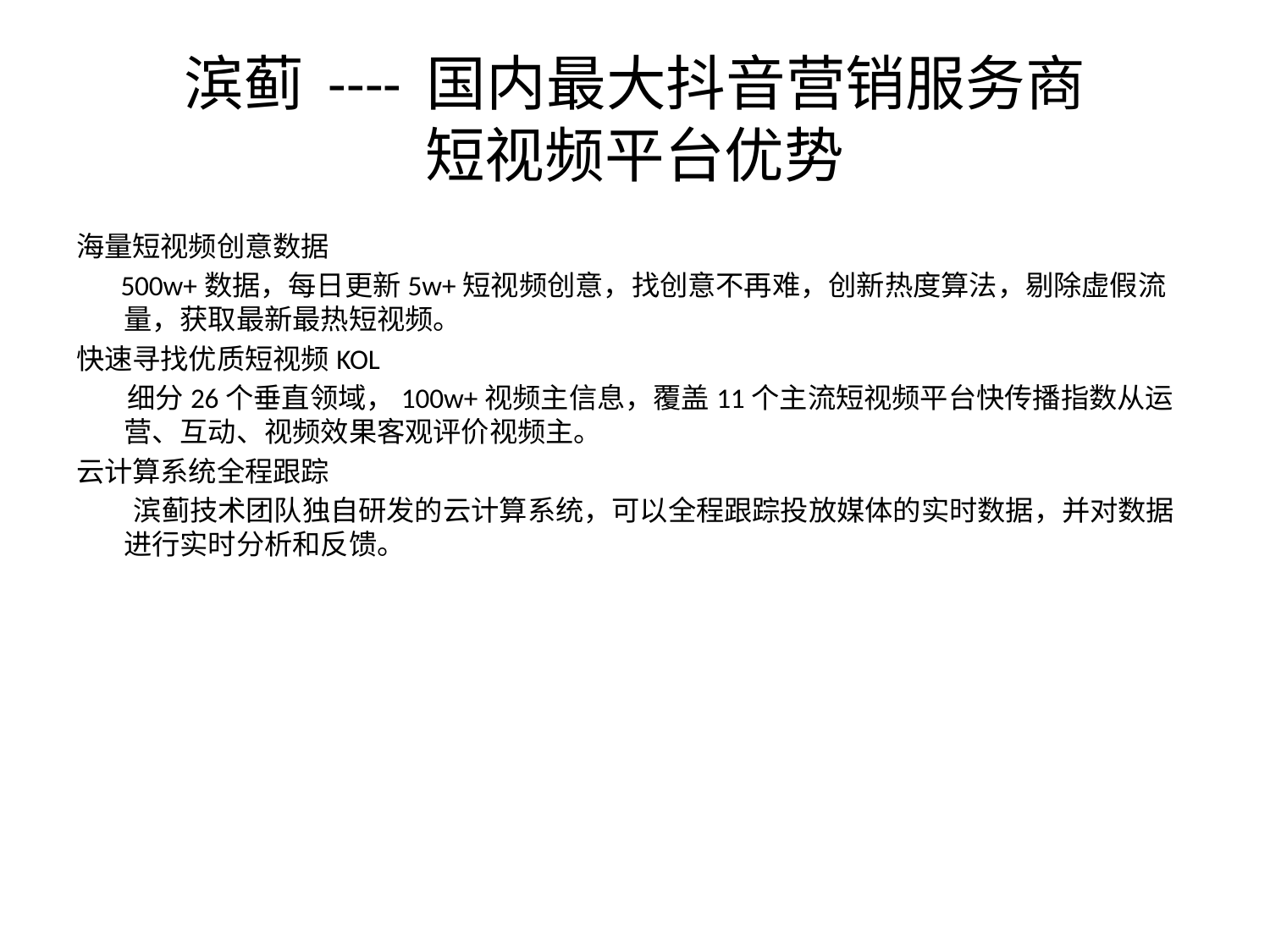

# 滨蓟 ---- 国内最大抖音营销服务商 短视频平台优势
海量短视频创意数据
       500w+数据，每日更新5w+短视频创意，找创意不再难，创新热度算法，剔除虚假流量，获取最新最热短视频。
快速寻找优质短视频KOL
       细分26个垂直领域，100w+视频主信息，覆盖11个主流短视频平台快传播指数从运营、互动、视频效果客观评价视频主。
云计算系统全程跟踪
        滨蓟技术团队独自研发的云计算系统，可以全程跟踪投放媒体的实时数据，并对数据进行实时分析和反馈。